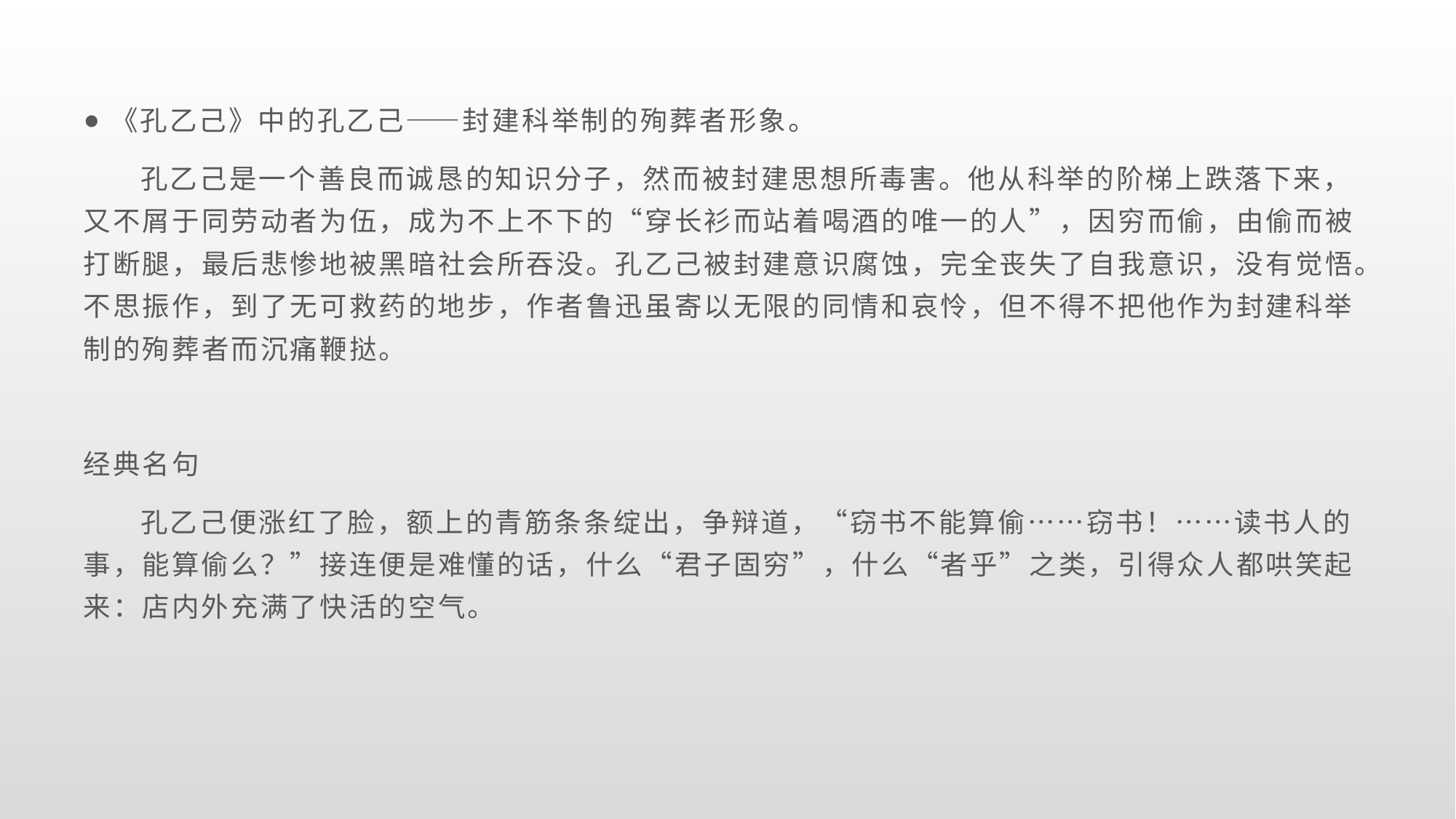

《孔乙己》中的孔乙己——封建科举制的殉葬者形象。
      孔乙己是一个善良而诚恳的知识分子，然而被封建思想所毒害。他从科举的阶梯上跌落下来，又不屑于同劳动者为伍，成为不上不下的“穿长衫而站着喝酒的唯一的人”，因穷而偷，由偷而被打断腿，最后悲惨地被黑暗社会所吞没。孔乙己被封建意识腐蚀，完全丧失了自我意识，没有觉悟。不思振作，到了无可救药的地步，作者鲁迅虽寄以无限的同情和哀怜，但不得不把他作为封建科举制的殉葬者而沉痛鞭挞。

经典名句
      孔乙己便涨红了脸，额上的青筋条条绽出，争辩道，“窃书不能算偷……窃书！……读书人的事，能算偷么？”接连便是难懂的话，什么“君子固穷”，什么“者乎”之类，引得众人都哄笑起来：店内外充满了快活的空气。